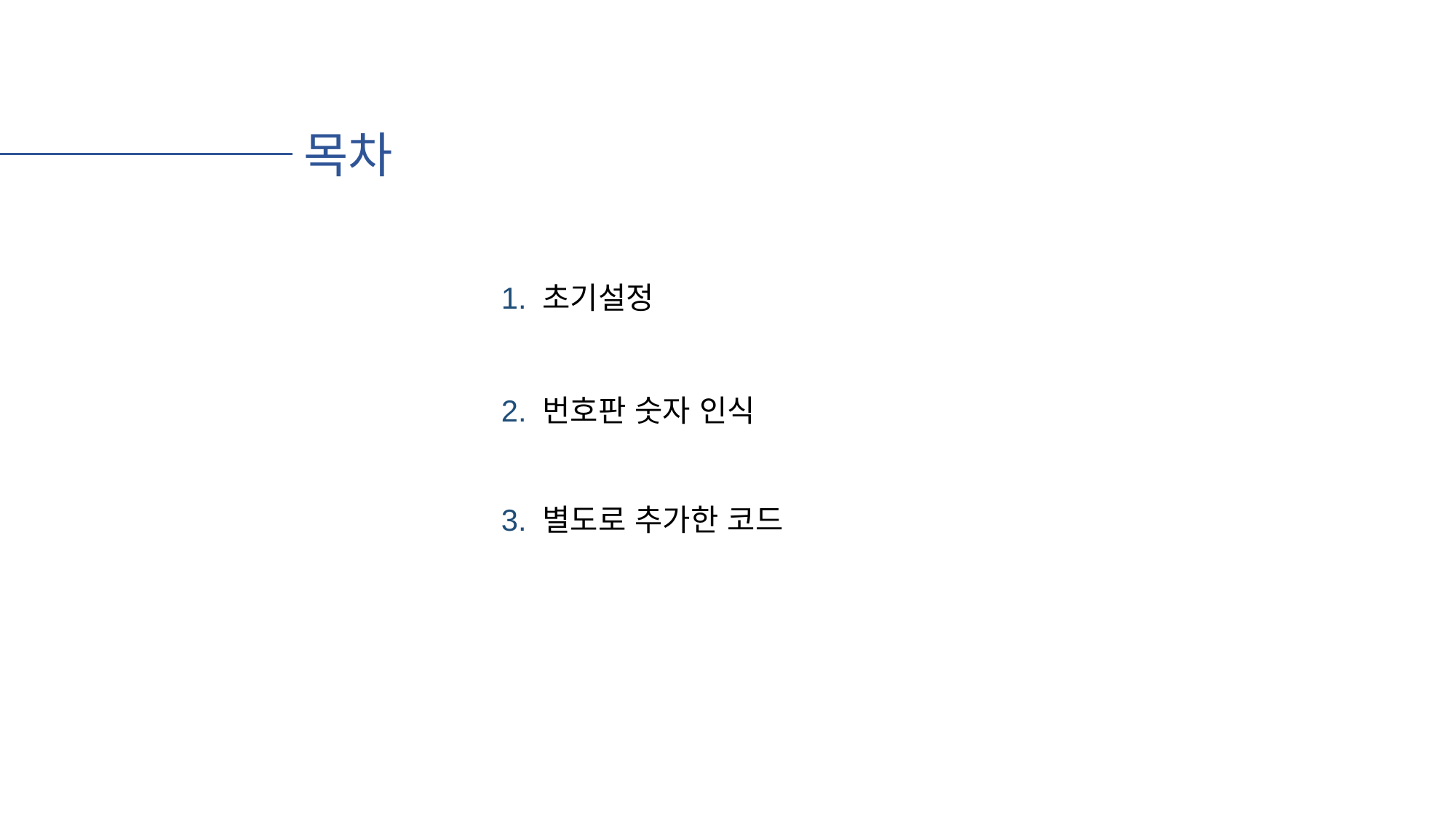

목차
1. 초기설정

2. 번호판 숫자 인식

3. 별도로 추가한 코드